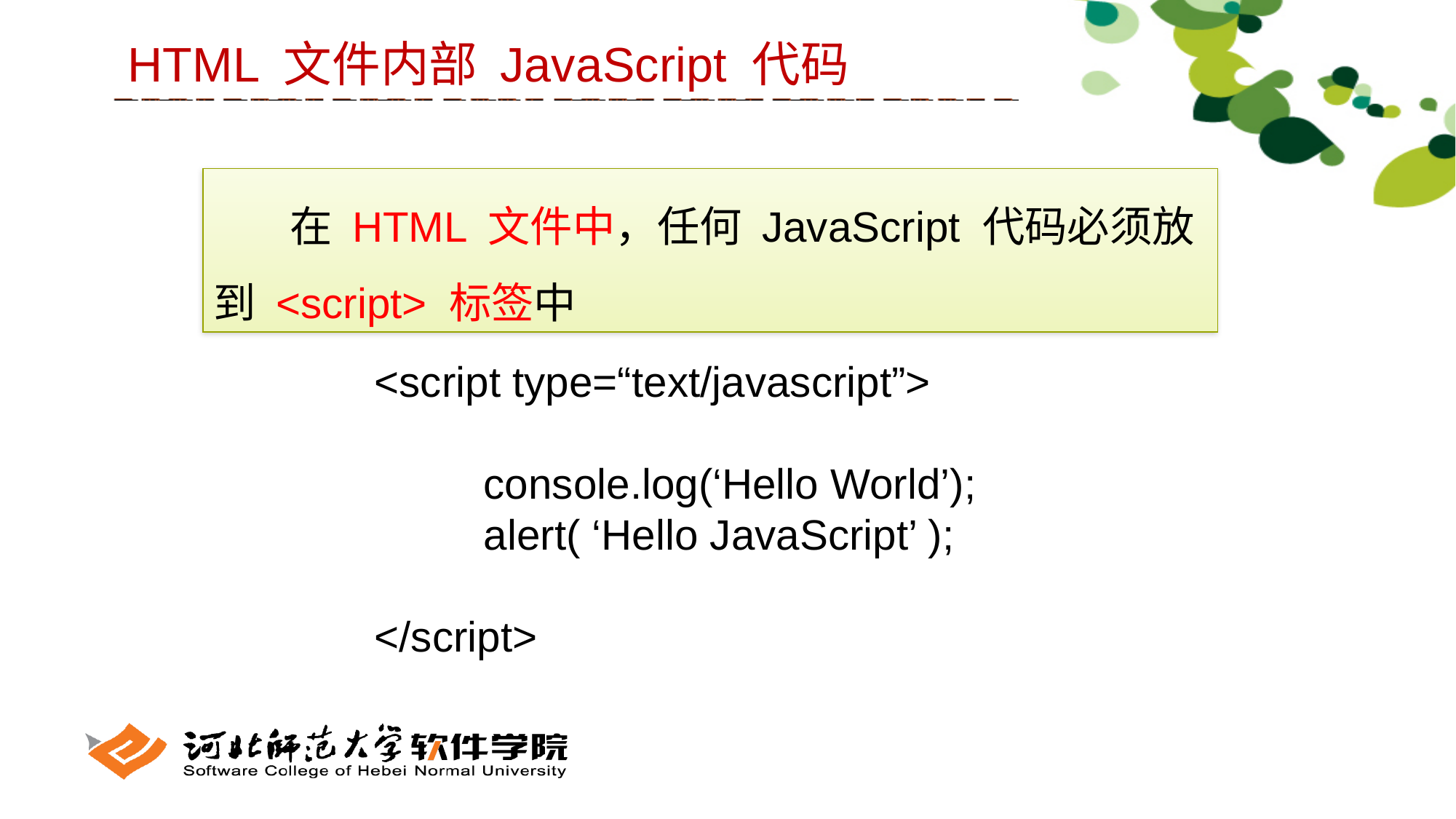

HTML 文件内部 JavaScript 代码

       在 HTML 文件中，任何 JavaScript 代码必须放到 <script> 标签中
<script type=“text/javascript”>

	console.log(‘Hello World’);
	alert( ‘Hello JavaScript’ );

</script>